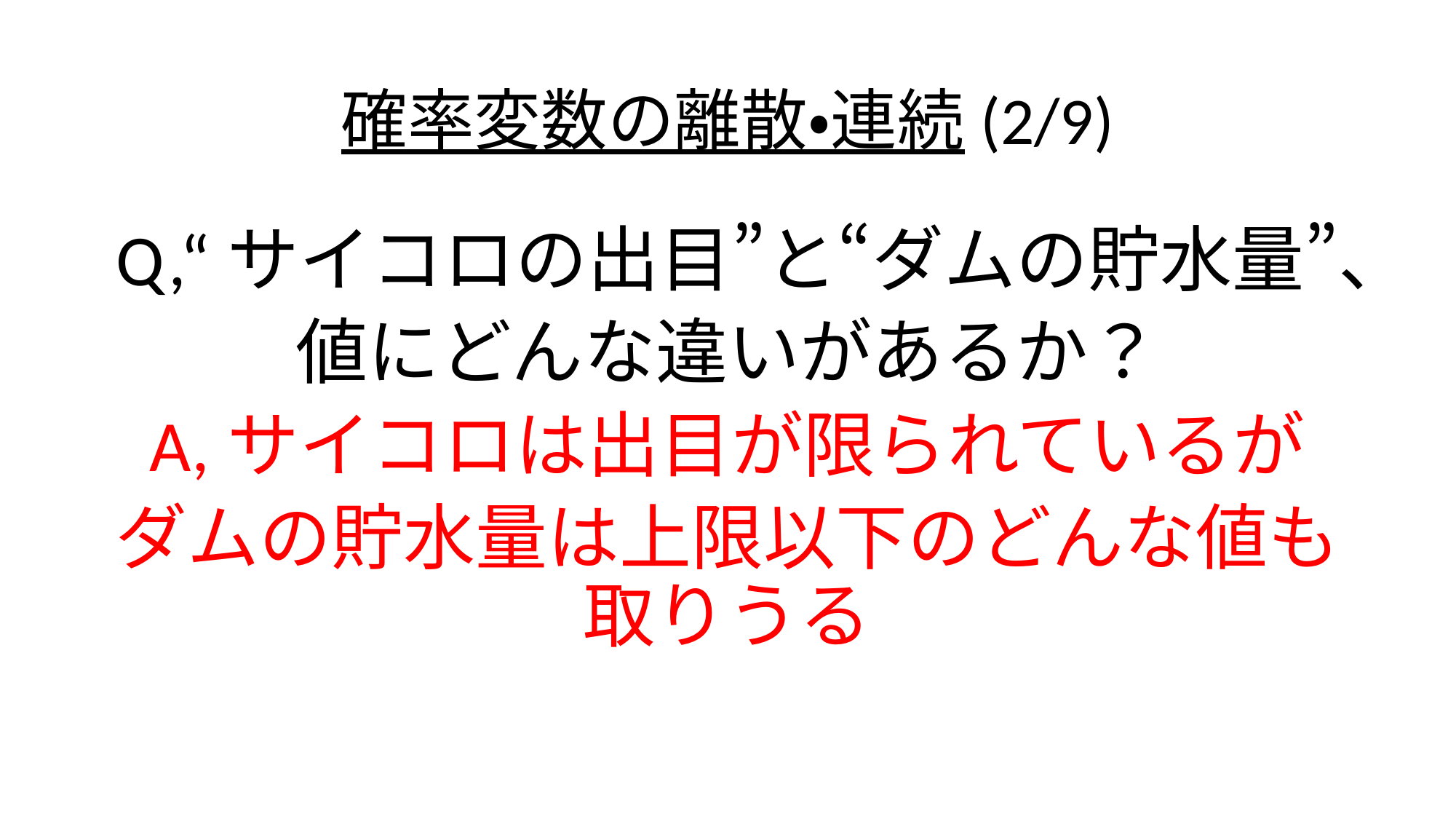

# 確率変数の離散・連続(2/9)
Q,“サイコロの出目”と“ダムの貯水量”、
値にどんな違いがあるか？
A,サイコロは出目が限られているが
ダムの貯水量は上限以下のどんな値も取りうる